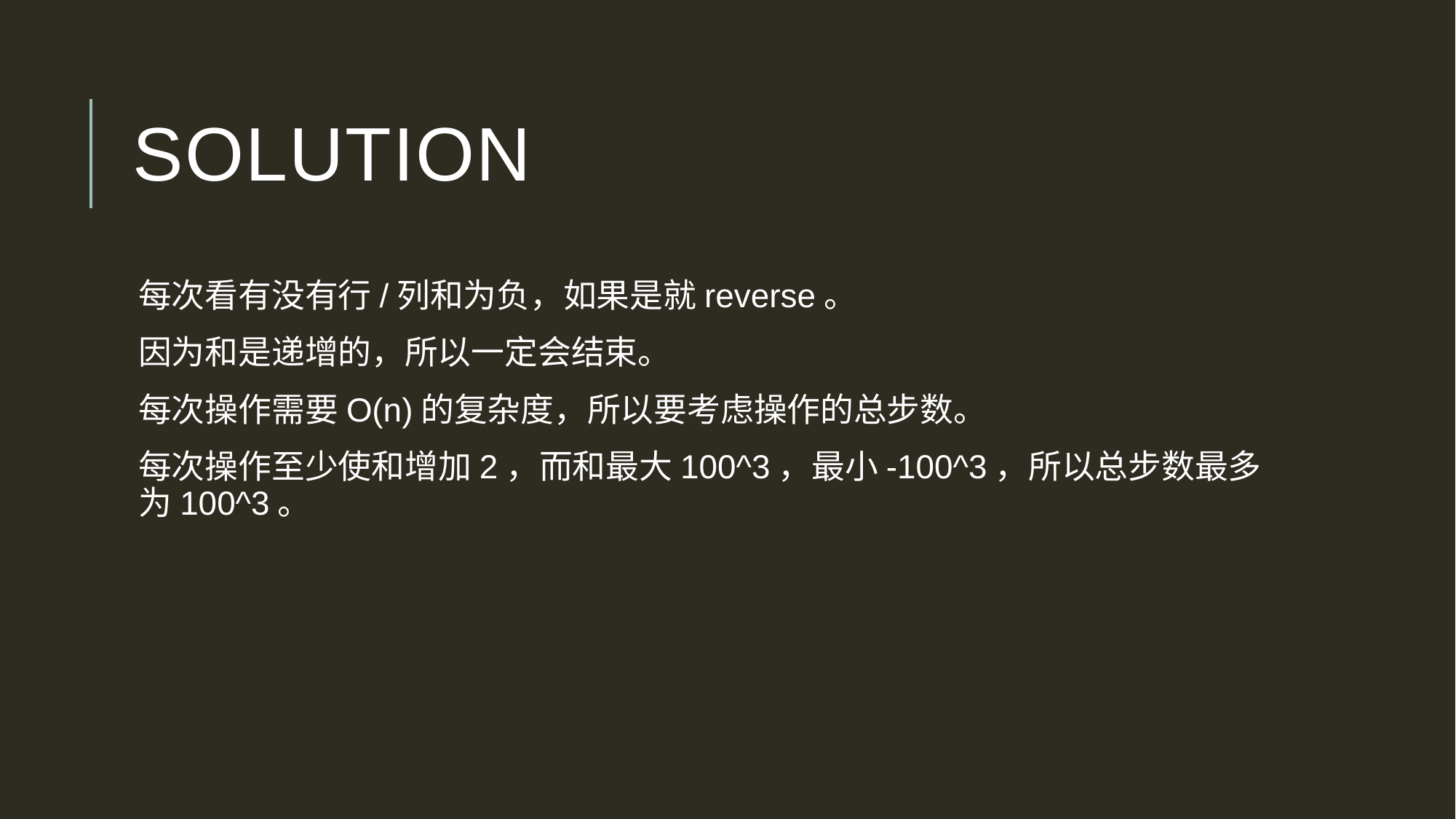

# Solution
每次看有没有行/列和为负，如果是就reverse。
因为和是递增的，所以一定会结束。
每次操作需要O(n)的复杂度，所以要考虑操作的总步数。
每次操作至少使和增加2，而和最大100^3，最小-100^3，所以总步数最多为100^3。